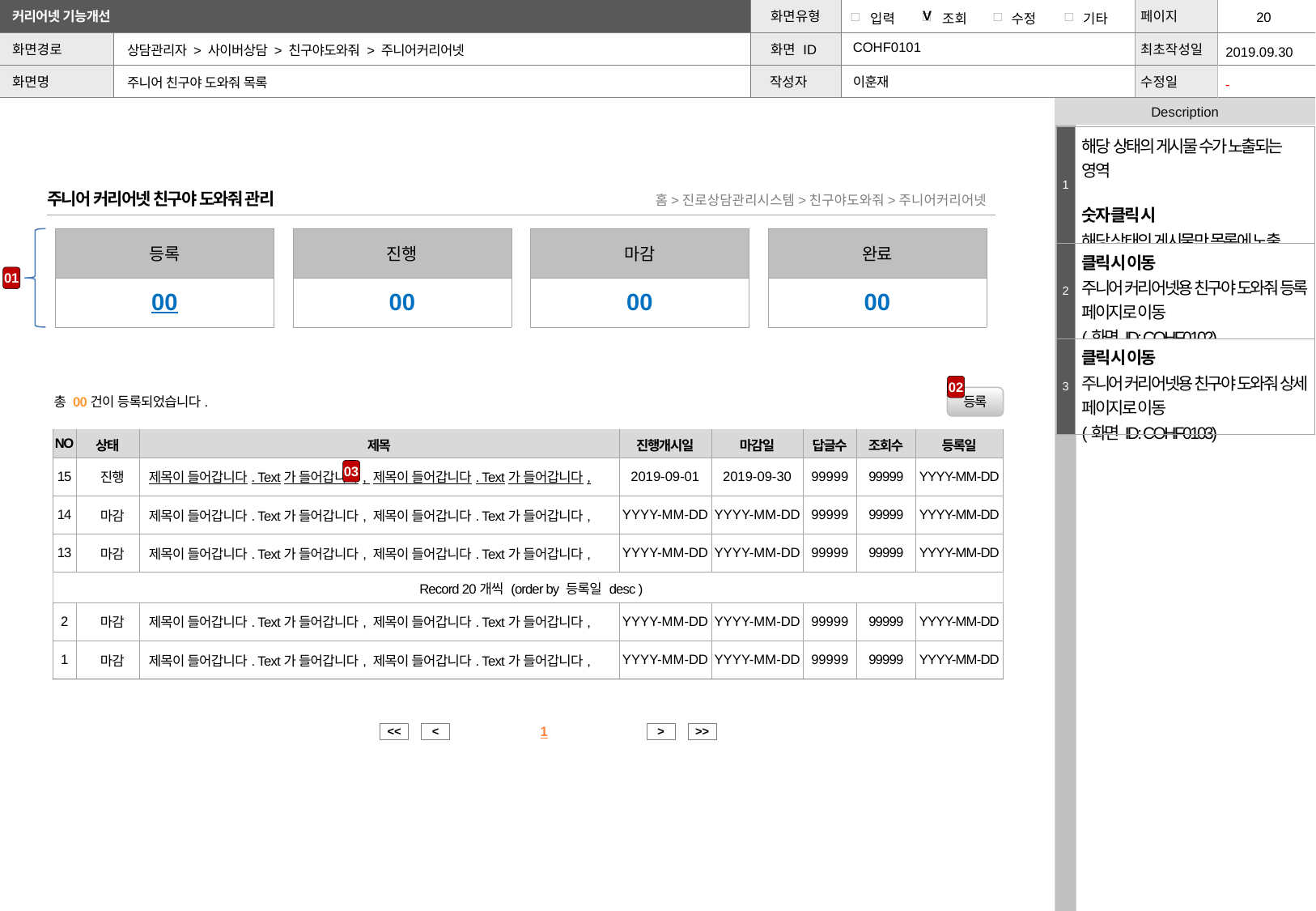

|  |  | V |  |  |  |  |  |
| --- | --- | --- | --- | --- | --- | --- | --- |
COHF0101
2019.09.30
상담관리자 > 사이버상담 > 친구야도와줘 > 주니어커리어넷
이훈재
주니어 친구야 도와줘 목록
-
| 1 | 해당 상태의 게시물 수가 노출되는 영역 숫자 클릭 시 해당 상태의 게시물만 목록에 노출 |
| --- | --- |
| 2 | 클릭 시 이동 주니어 커리어넷용 친구야 도와줘 등록 페이지로 이동 (화면ID: COHF0102) |
| 3 | 클릭 시 이동 주니어 커리어넷용 친구야 도와줘 상세 페이지로 이동 (화면ID: COHF0103) |
주니어 커리어넷 친구야 도와줘 관리
홈>진로상담관리시스템>친구야도와줘>주니어커리어넷

| 등록 |
| --- |
| 00 |
| 진행 |
| --- |
| 00 |
| 마감 |
| --- |
| 00 |
| 완료 |
| --- |
| 00 |
01
02
등록
총 00건이 등록되었습니다.
| NO | 상태 | 제목 | 진행개시일 | 마감일 | 답글수 | 조회수 | 등록일 |
| --- | --- | --- | --- | --- | --- | --- | --- |
| 15 | 진행 | 제목이 들어갑니다. Text가 들어갑니다, 제목이 들어갑니다. Text가 들어갑니다, | 2019-09-01 | 2019-09-30 | 99999 | 99999 | YYYY-MM-DD |
| 14 | 마감 | 제목이 들어갑니다. Text가 들어갑니다, 제목이 들어갑니다. Text가 들어갑니다, | YYYY-MM-DD | YYYY-MM-DD | 99999 | 99999 | YYYY-MM-DD |
| 13 | 마감 | 제목이 들어갑니다. Text가 들어갑니다, 제목이 들어갑니다. Text가 들어갑니다, | YYYY-MM-DD | YYYY-MM-DD | 99999 | 99999 | YYYY-MM-DD |
| Record 20개씩 (order by 등록일 desc ) |  |  |  |  |  |  |  |
| 2 | 마감 | 제목이 들어갑니다. Text가 들어갑니다, 제목이 들어갑니다. Text가 들어갑니다, | YYYY-MM-DD | YYYY-MM-DD | 99999 | 99999 | YYYY-MM-DD |
| 1 | 마감 | 제목이 들어갑니다. Text가 들어갑니다, 제목이 들어갑니다. Text가 들어갑니다, | YYYY-MM-DD | YYYY-MM-DD | 99999 | 99999 | YYYY-MM-DD |
03
 1
<<
<
>
>>